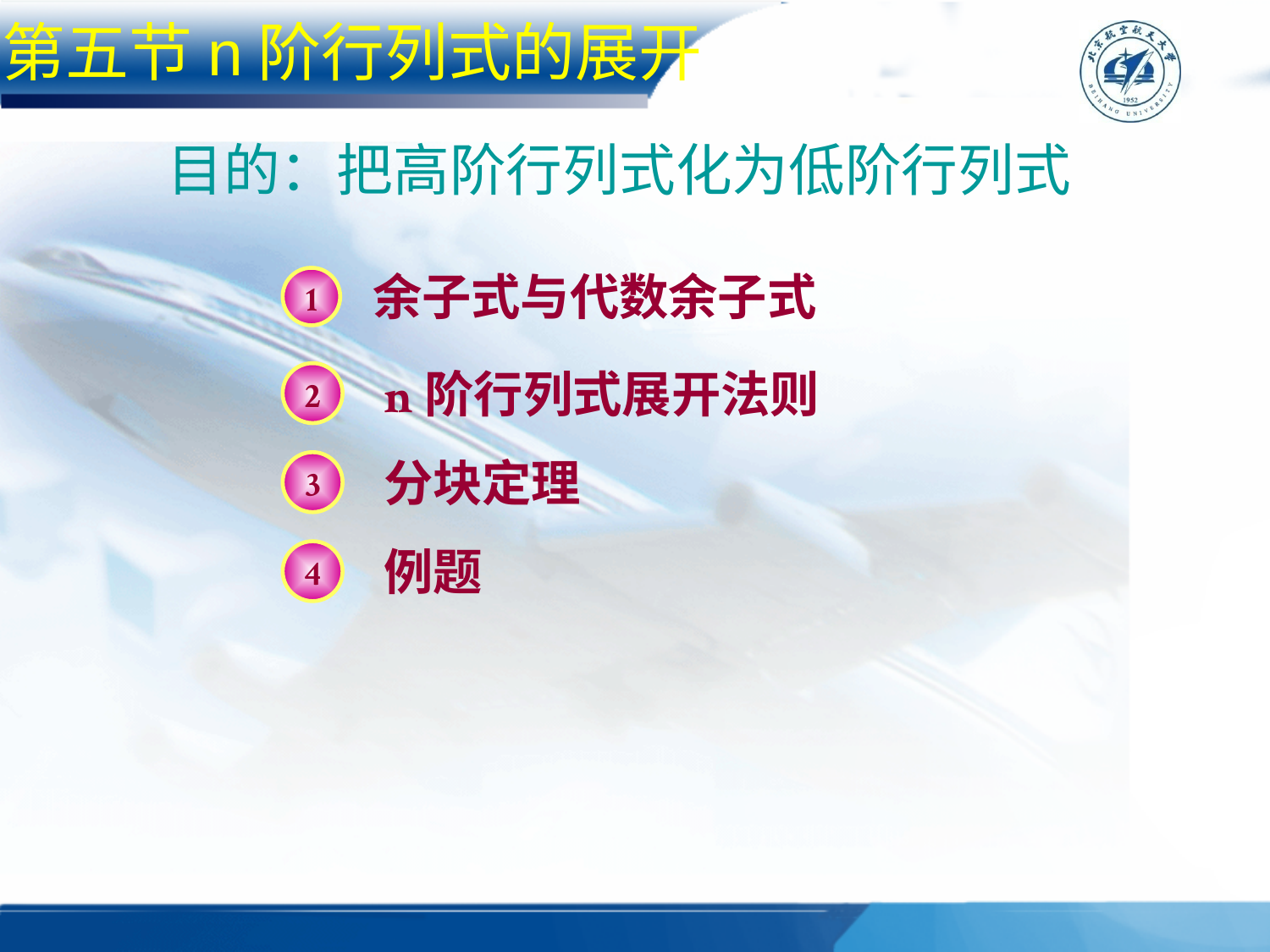

第五节n阶行列式的展开
目的：把高阶行列式化为低阶行列式
余子式与代数余子式
1
n阶行列式展开法则
2
分块定理
3
例题
4